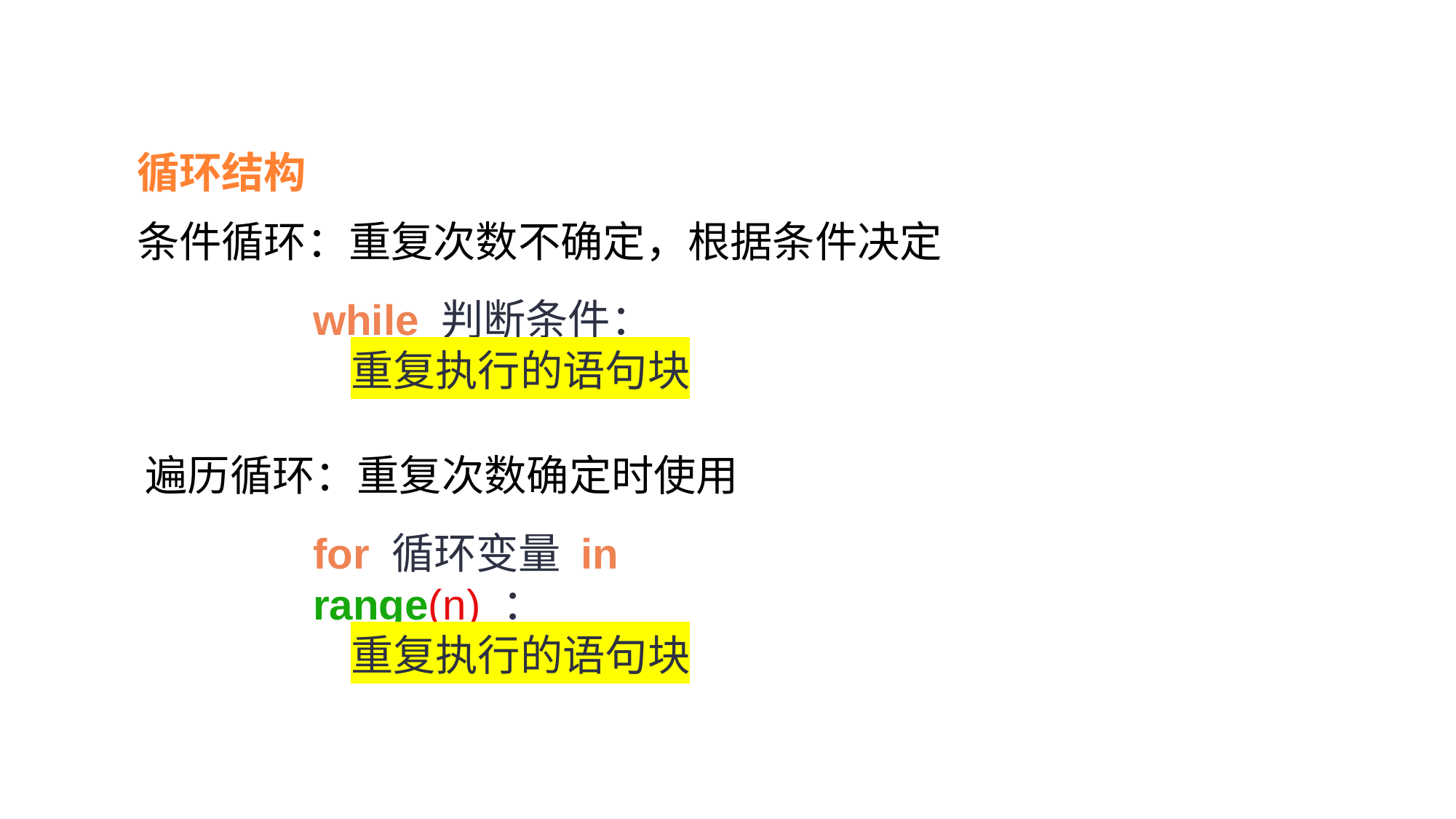

循环结构
条件循环：重复次数不确定，根据条件决定
while 判断条件：
    重复执行的语句块
遍历循环：重复次数确定时使用
for 循环变量 in range(n) ：
    重复执行的语句块